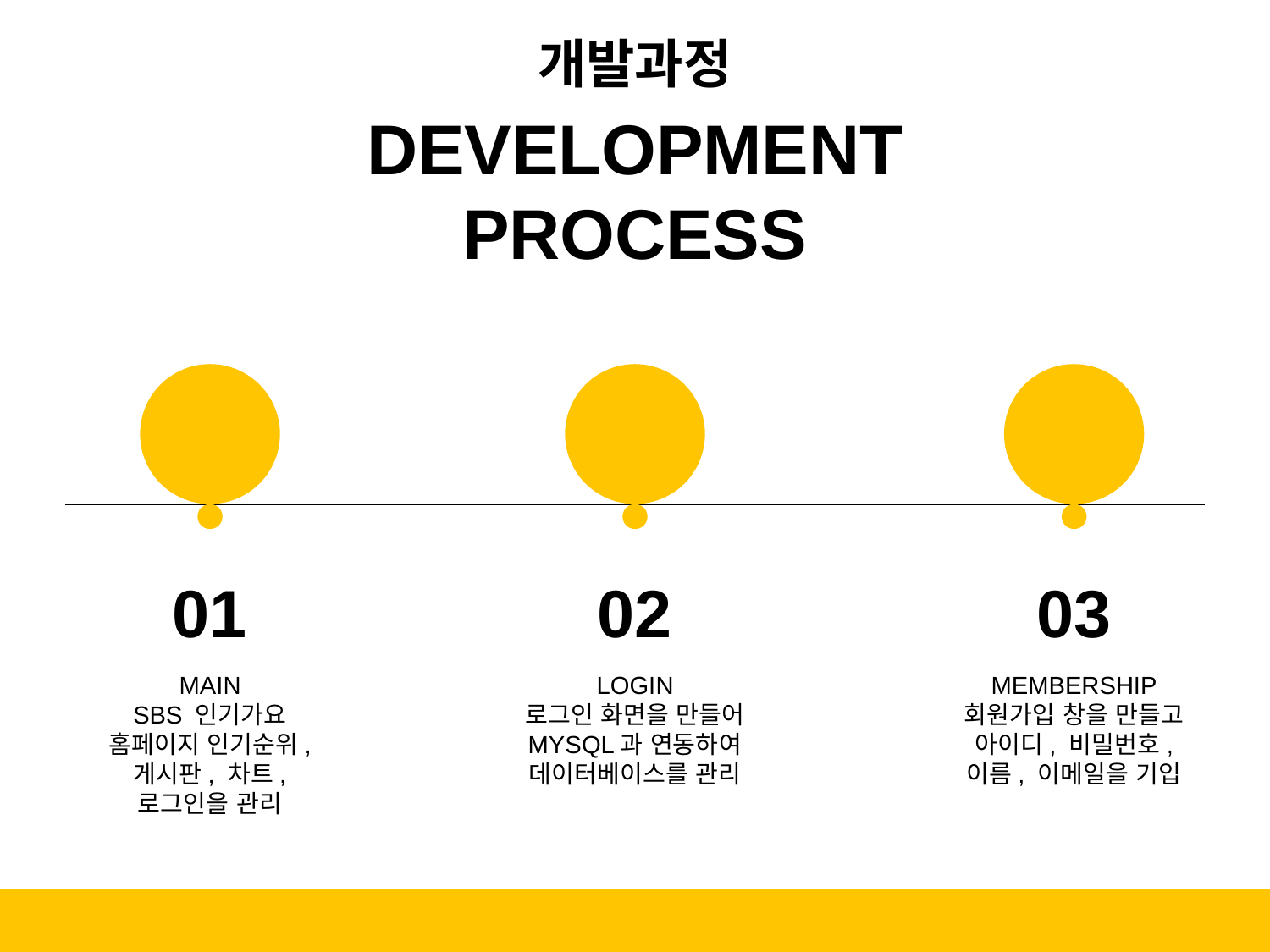

개발과정

DEVELOPMENT
PROCESS

01
02
03
MAIN
SBS 인기가요 홈페이지 인기순위, 게시판, 차트, 로그인을 관리
LOGIN
로그인 화면을 만들어 MYSQL과 연동하여 데이터베이스를 관리
MEMBERSHIP
회원가입 창을 만들고 아이디, 비밀번호, 이름, 이메일을 기입